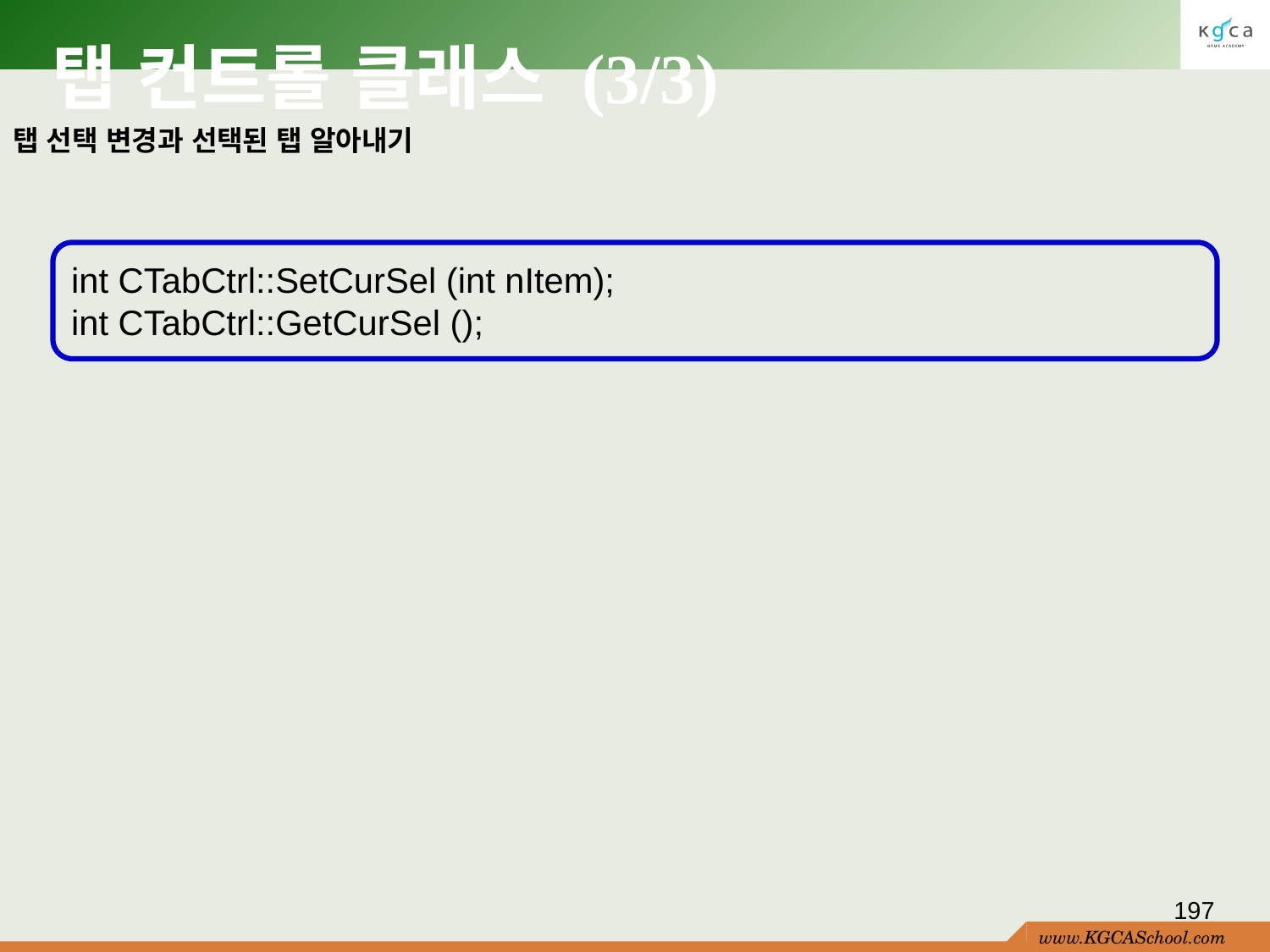

# 탭 컨트롤 클래스 (3/3)
탭 선택 변경과 선택된 탭 알아내기
int CTabCtrl::SetCurSel (int nItem);
int CTabCtrl::GetCurSel ();
197